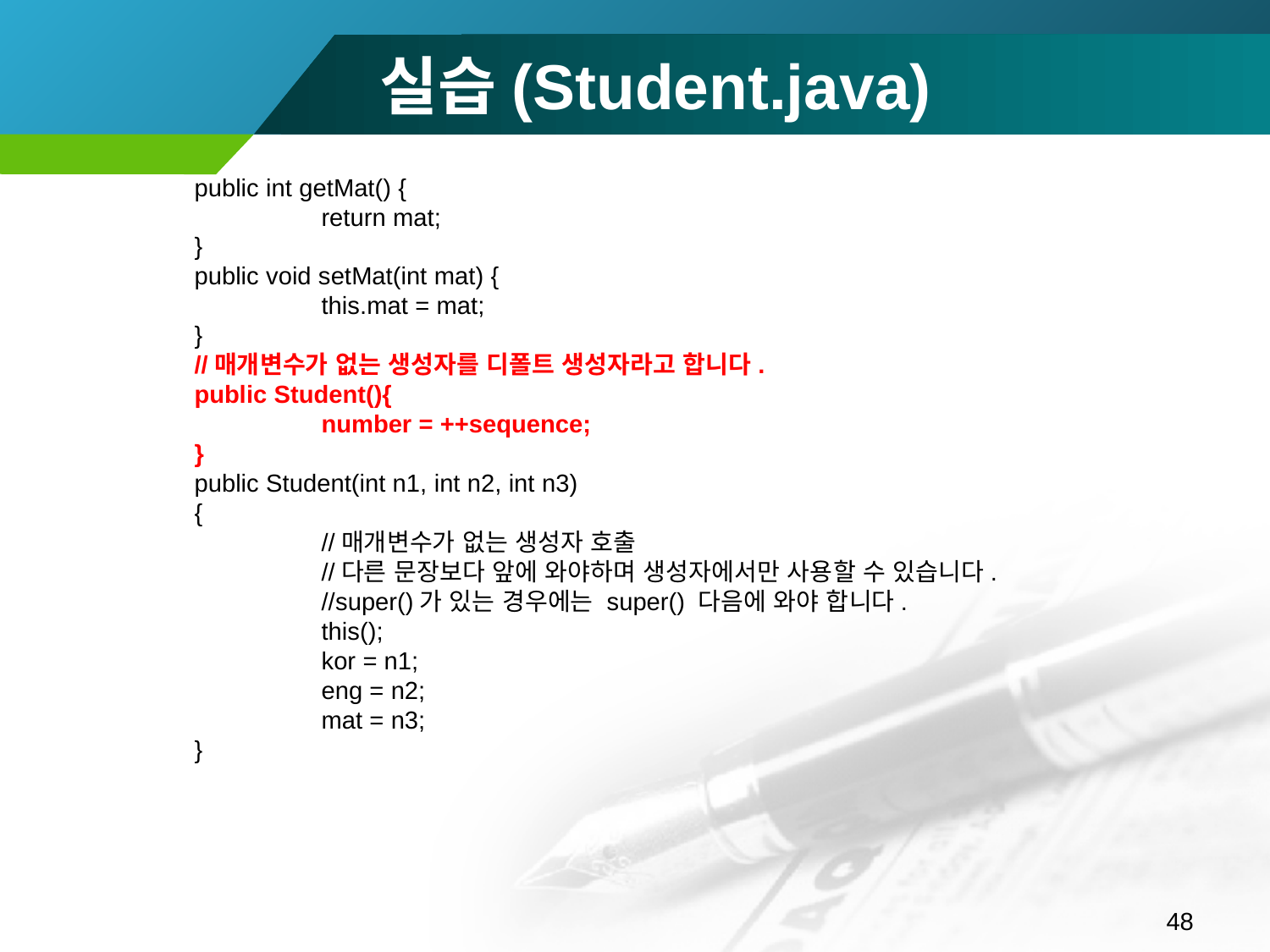

# 실습(Student.java)
	public int getMat() {
		return mat;
	}
	public void setMat(int mat) {
		this.mat = mat;
	}
	//매개변수가 없는 생성자를 디폴트 생성자라고 합니다.
	public Student(){
		number = ++sequence;
	}
	public Student(int n1, int n2, int n3)
	{
		//매개변수가 없는 생성자 호출
		//다른 문장보다 앞에 와야하며 생성자에서만 사용할 수 있습니다.
		//super()가 있는 경우에는 super() 다음에 와야 합니다.
		this();
		kor = n1;
		eng = n2;
		mat = n3;
	}
48